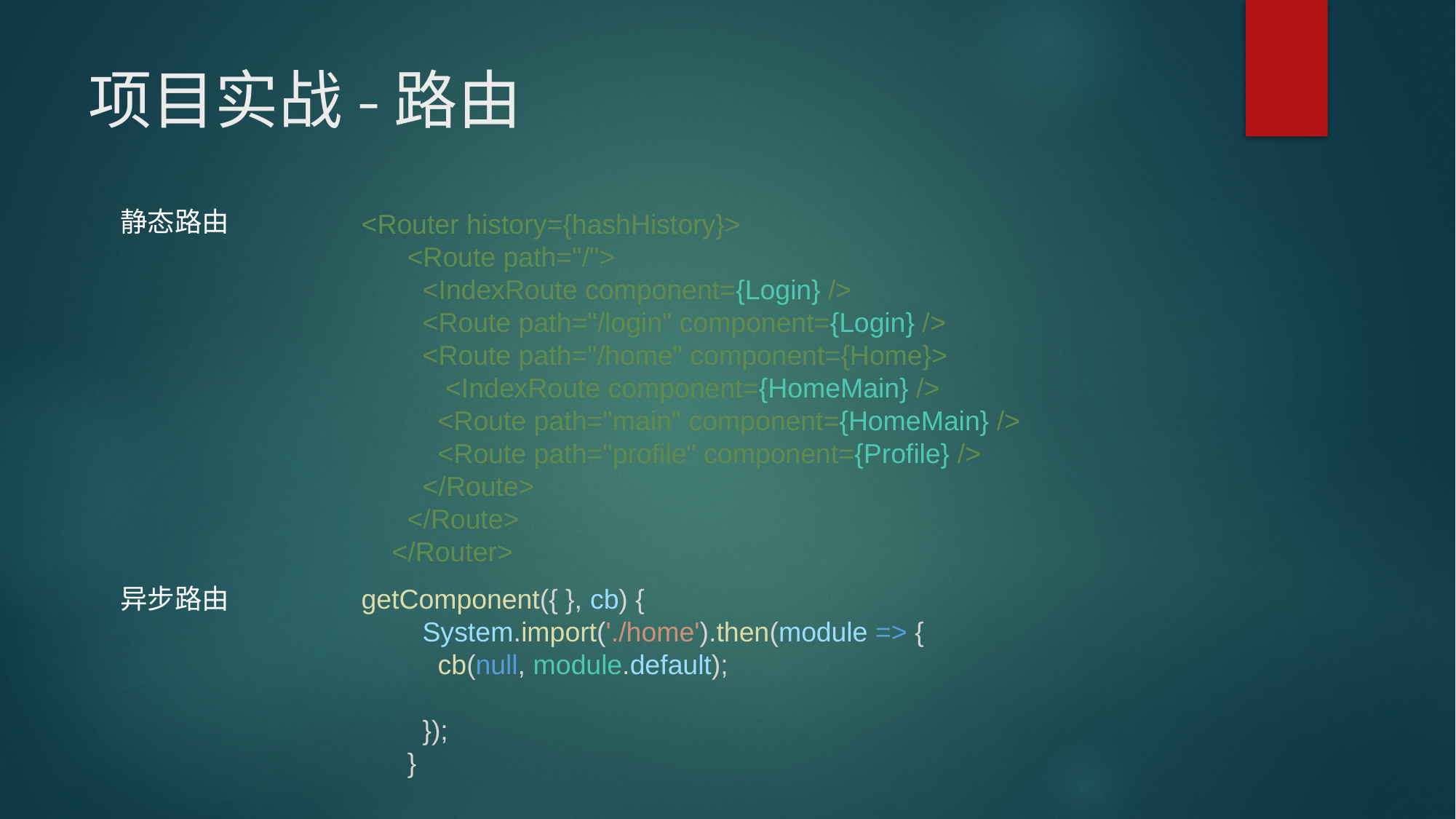

# 项目实战-路由
静态路由
<Router history={hashHistory}>
      <Route path="/">
        <IndexRoute component={Login} />
        <Route path="/login" component={Login} />
        <Route path="/home" component={Home}>
           <IndexRoute component={HomeMain} />
          <Route path="main" component={HomeMain} />
          <Route path="profile" component={Profile} />
        </Route>
      </Route>
    </Router>
异步路由
getComponent({ }, cb) {
        System.import('./home').then(module => {
          cb(null, module.default);
        });
      }